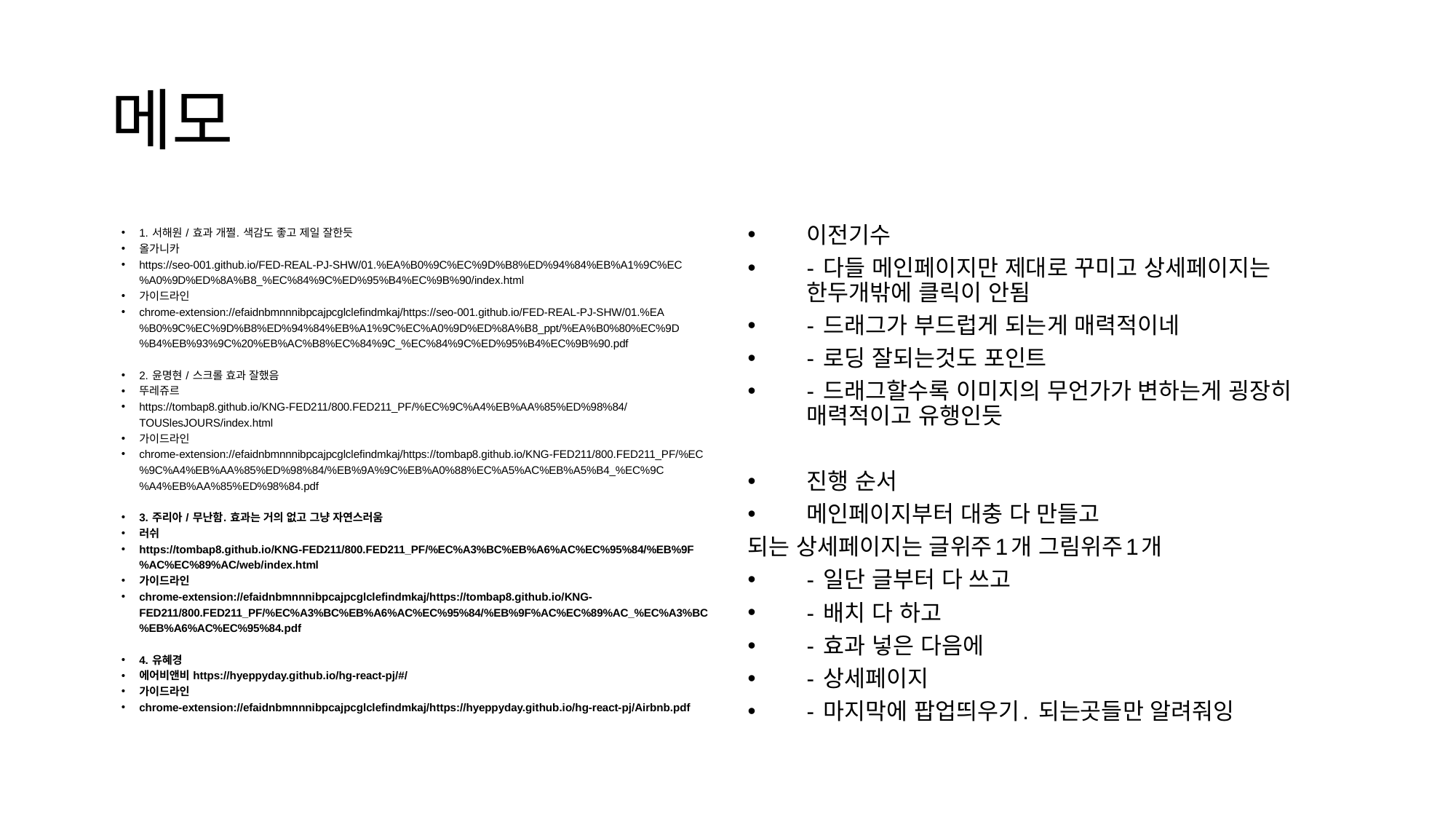

# 메모
1. 서해원 / 효과 개쩔. 색감도 좋고 제일 잘한듯
올가니카
https://seo-001.github.io/FED-REAL-PJ-SHW/01.%EA%B0%9C%EC%9D%B8%ED%94%84%EB%A1%9C%EC%A0%9D%ED%8A%B8_%EC%84%9C%ED%95%B4%EC%9B%90/index.html
가이드라인
chrome-extension://efaidnbmnnnibpcajpcglclefindmkaj/https://seo-001.github.io/FED-REAL-PJ-SHW/01.%EA%B0%9C%EC%9D%B8%ED%94%84%EB%A1%9C%EC%A0%9D%ED%8A%B8_ppt/%EA%B0%80%EC%9D%B4%EB%93%9C%20%EB%AC%B8%EC%84%9C_%EC%84%9C%ED%95%B4%EC%9B%90.pdf

2. 윤명현 / 스크롤 효과 잘했음
뚜레쥬르
https://tombap8.github.io/KNG-FED211/800.FED211_PF/%EC%9C%A4%EB%AA%85%ED%98%84/TOUSlesJOURS/index.html
가이드라인
chrome-extension://efaidnbmnnnibpcajpcglclefindmkaj/https://tombap8.github.io/KNG-FED211/800.FED211_PF/%EC%9C%A4%EB%AA%85%ED%98%84/%EB%9A%9C%EB%A0%88%EC%A5%AC%EB%A5%B4_%EC%9C%A4%EB%AA%85%ED%98%84.pdf

3. 주리아 / 무난함. 효과는 거의 없고 그냥 자연스러움
러쉬
https://tombap8.github.io/KNG-FED211/800.FED211_PF/%EC%A3%BC%EB%A6%AC%EC%95%84/%EB%9F%AC%EC%89%AC/web/index.html
가이드라인
chrome-extension://efaidnbmnnnibpcajpcglclefindmkaj/https://tombap8.github.io/KNG-FED211/800.FED211_PF/%EC%A3%BC%EB%A6%AC%EC%95%84/%EB%9F%AC%EC%89%AC_%EC%A3%BC%EB%A6%AC%EC%95%84.pdf

4. 유혜경
에어비앤비 https://hyeppyday.github.io/hg-react-pj/#/
가이드라인
chrome-extension://efaidnbmnnnibpcajpcglclefindmkaj/https://hyeppyday.github.io/hg-react-pj/Airbnb.pdf
이전기수
- 다들 메인페이지만 제대로 꾸미고 상세페이지는 한두개밖에 클릭이 안됨
- 드래그가 부드럽게 되는게 매력적이네
- 로딩 잘되는것도 포인트
- 드래그할수록 이미지의 무언가가 변하는게 굉장히 매력적이고 유행인듯

진행 순서
메인페이지부터 대충 다 만들고
되는 상세페이지는 글위주1개 그림위주1개
- 일단 글부터 다 쓰고
- 배치 다 하고
- 효과 넣은 다음에
- 상세페이지
- 마지막에 팝업띄우기. 되는곳들만 알려줘잉